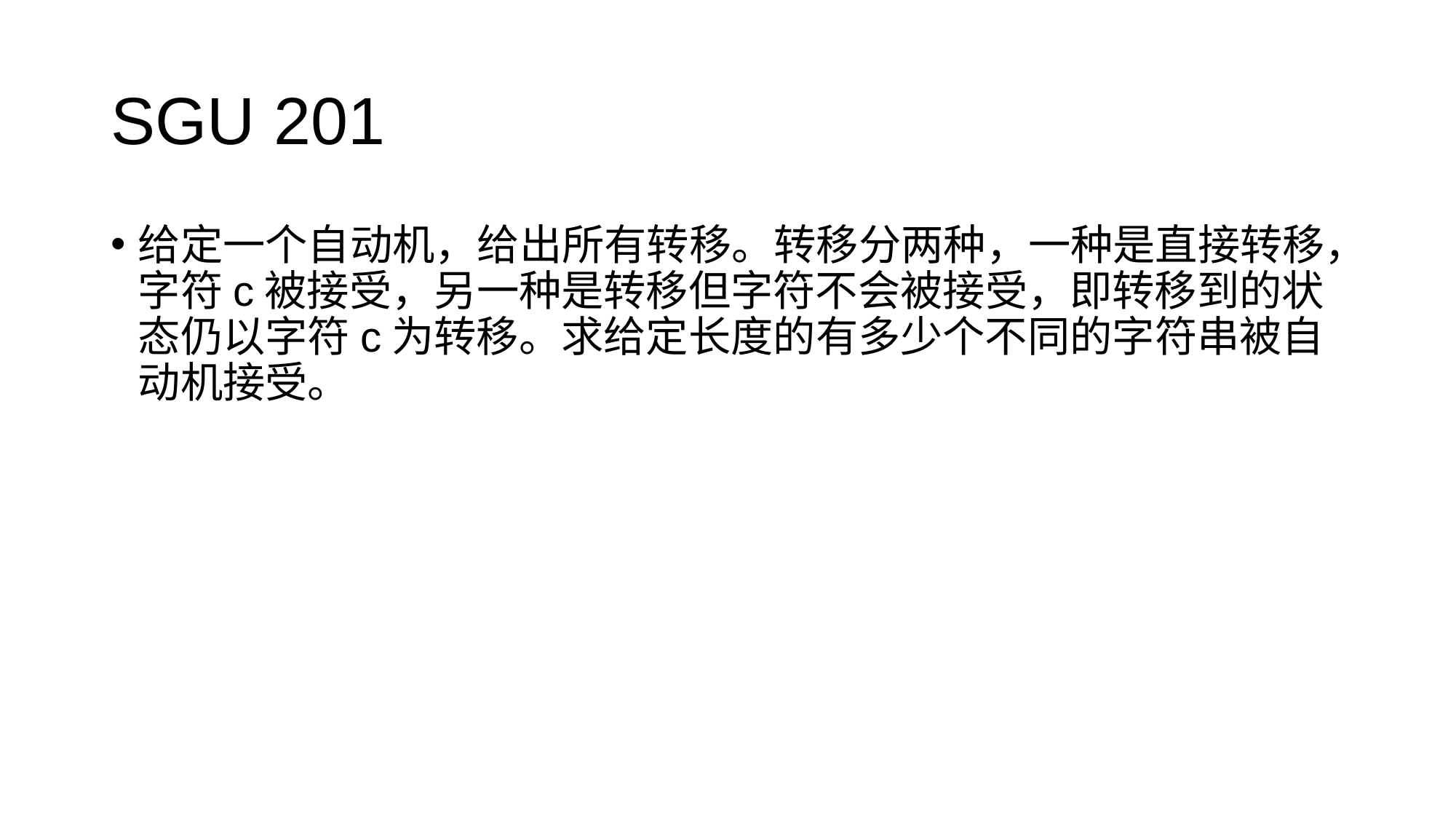

# SGU 201
给定一个自动机，给出所有转移。转移分两种，一种是直接转移，字符c被接受，另一种是转移但字符不会被接受，即转移到的状态仍以字符c为转移。求给定长度的有多少个不同的字符串被自动机接受。